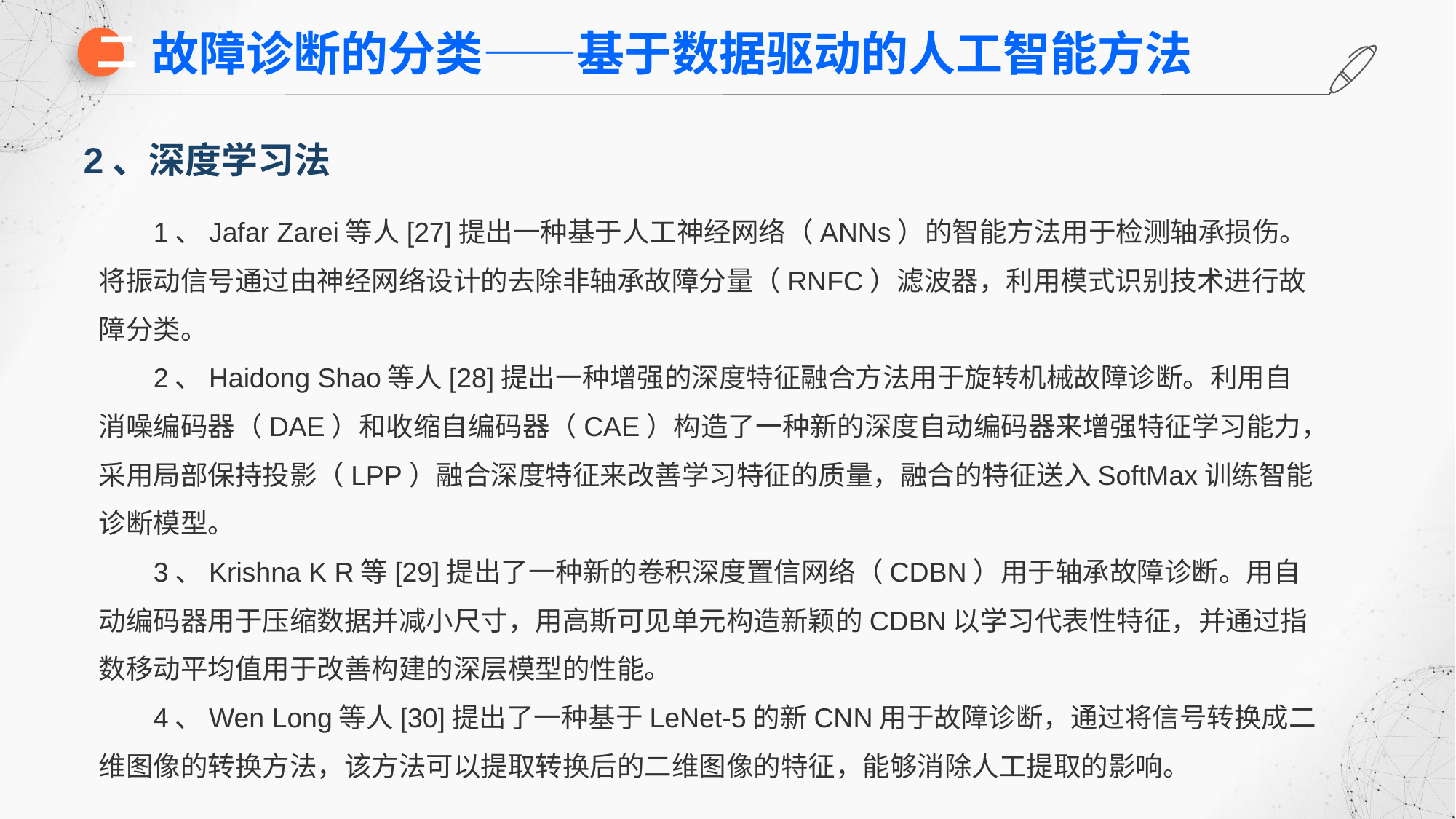

故障诊断的分类——基于数据驱动的人工智能方法
二

2、深度学习法
1、Jafar Zarei等人[27]提出一种基于人工神经网络（ANNs）的智能方法用于检测轴承损伤。将振动信号通过由神经网络设计的去除非轴承故障分量（RNFC）滤波器，利用模式识别技术进行故障分类。
2、Haidong Shao等人[28]提出一种增强的深度特征融合方法用于旋转机械故障诊断。利用自消噪编码器（DAE）和收缩自编码器（CAE）构造了一种新的深度自动编码器来增强特征学习能力，采用局部保持投影（LPP）融合深度特征来改善学习特征的质量，融合的特征送入SoftMax训练智能诊断模型。
3、Krishna K R等[29]提出了一种新的卷积深度置信网络（CDBN）用于轴承故障诊断。用自动编码器用于压缩数据并减小尺寸，用高斯可见单元构造新颖的CDBN以学习代表性特征，并通过指数移动平均值用于改善构建的深层模型的性能。
4、Wen Long等人[30]提出了一种基于LeNet-5的新CNN用于故障诊断，通过将信号转换成二维图像的转换方法，该方法可以提取转换后的二维图像的特征，能够消除人工提取的影响。